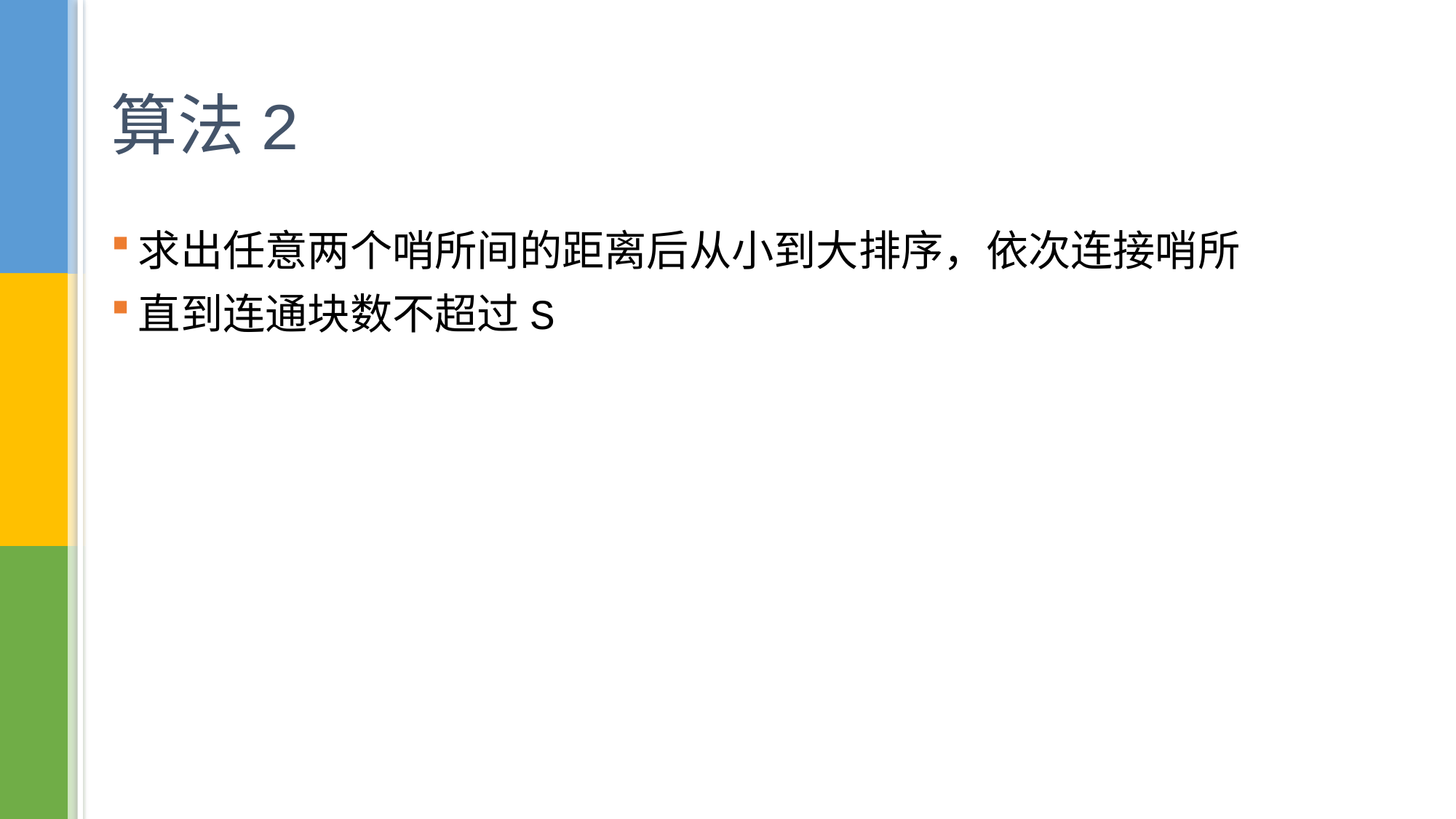

# 算法2
求出任意两个哨所间的距离后从小到大排序，依次连接哨所
直到连通块数不超过S